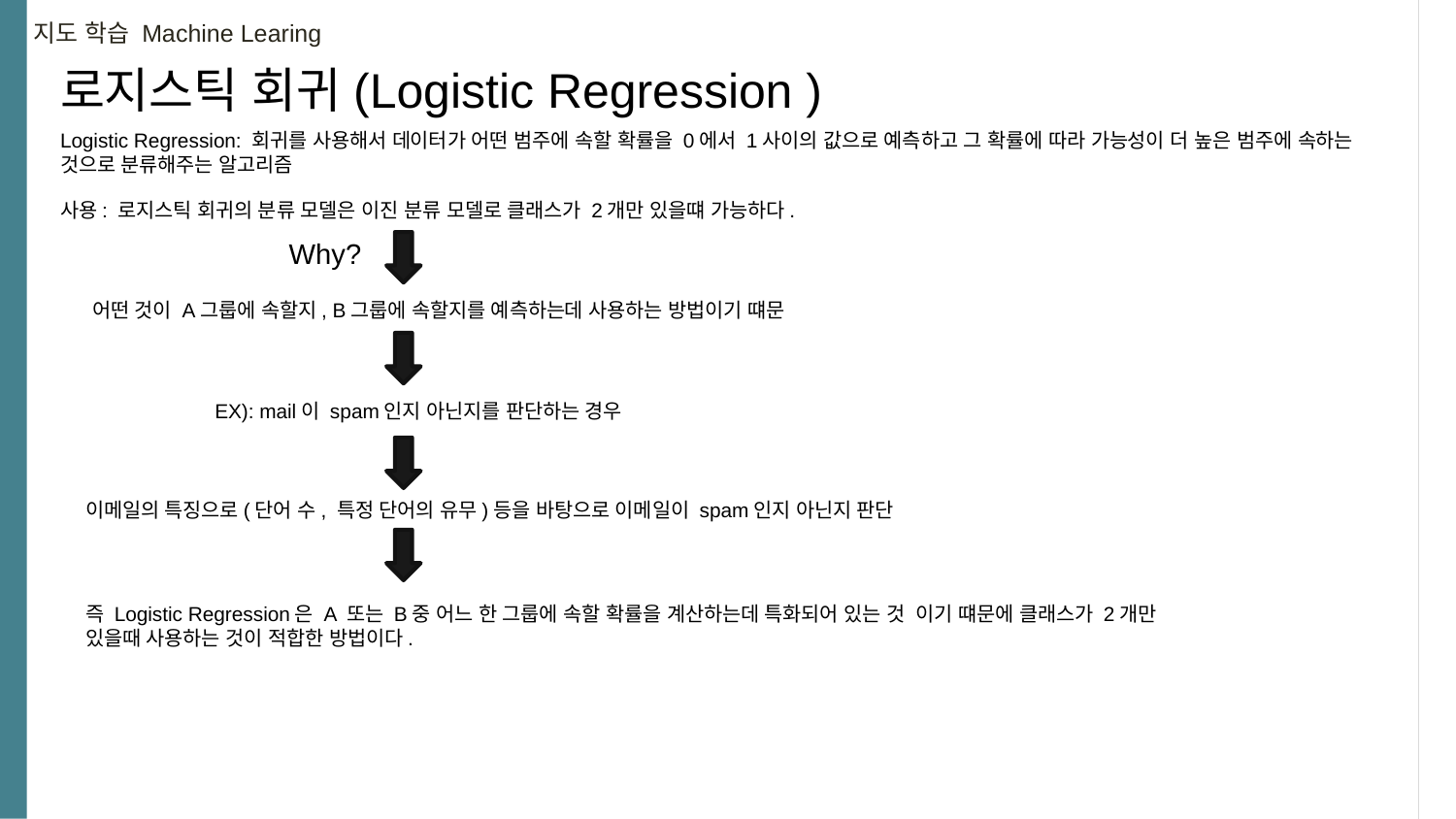

지도 학습 Machine Learing
로지스틱 회귀(Logistic Regression )
Logistic Regression: 회귀를 사용해서 데이터가 어떤 범주에 속할 확률을 0에서 1사이의 값으로 예측하고 그 확률에 따라 가능성이 더 높은 범주에 속하는 것으로 분류해주는 알고리즘
사용: 로지스틱 회귀의 분류 모델은 이진 분류 모델로 클래스가 2개만 있을떄 가능하다.
Why?

어떤 것이 A그룹에 속할지, B그룹에 속할지를 예측하는데 사용하는 방법이기 떄문

EX): mail이 spam인지 아닌지를 판단하는 경우

이메일의 특징으로(단어 수, 특정 단어의 유무)등을 바탕으로 이메일이 spam인지 아닌지 판단

즉 Logistic Regression은 A 또는 B중 어느 한 그룹에 속할 확률을 계산하는데 특화되어 있는 것  이기 떄문에 클래스가 2개만 있을때 사용하는 것이 적합한 방법이다.